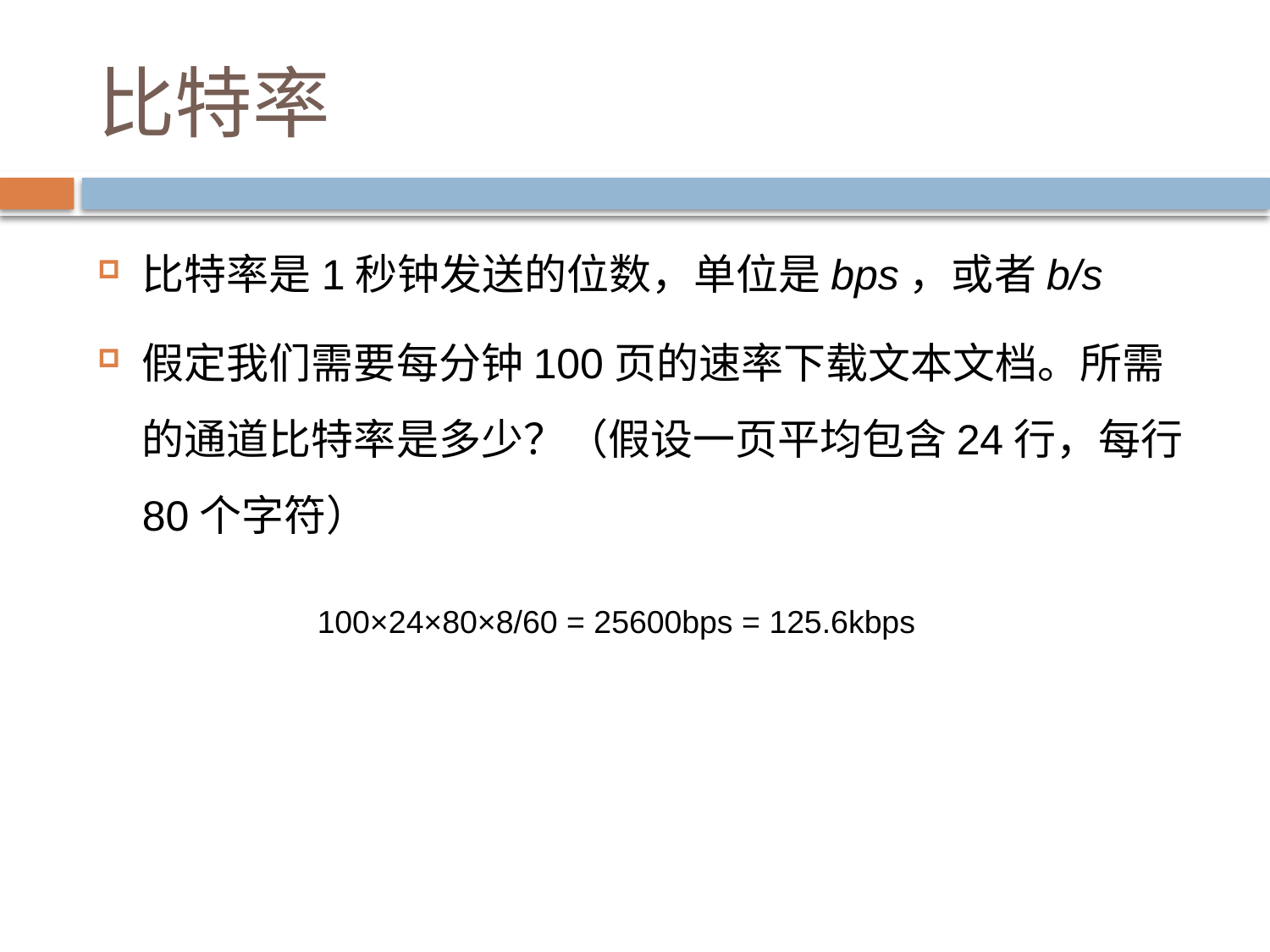

# 比特率
比特率是1秒钟发送的位数，单位是bps，或者b/s
假定我们需要每分钟100页的速率下载文本文档。所需的通道比特率是多少？（假设一页平均包含24行，每行80个字符）

100×24×80×8/60 = 25600bps = 125.6kbps